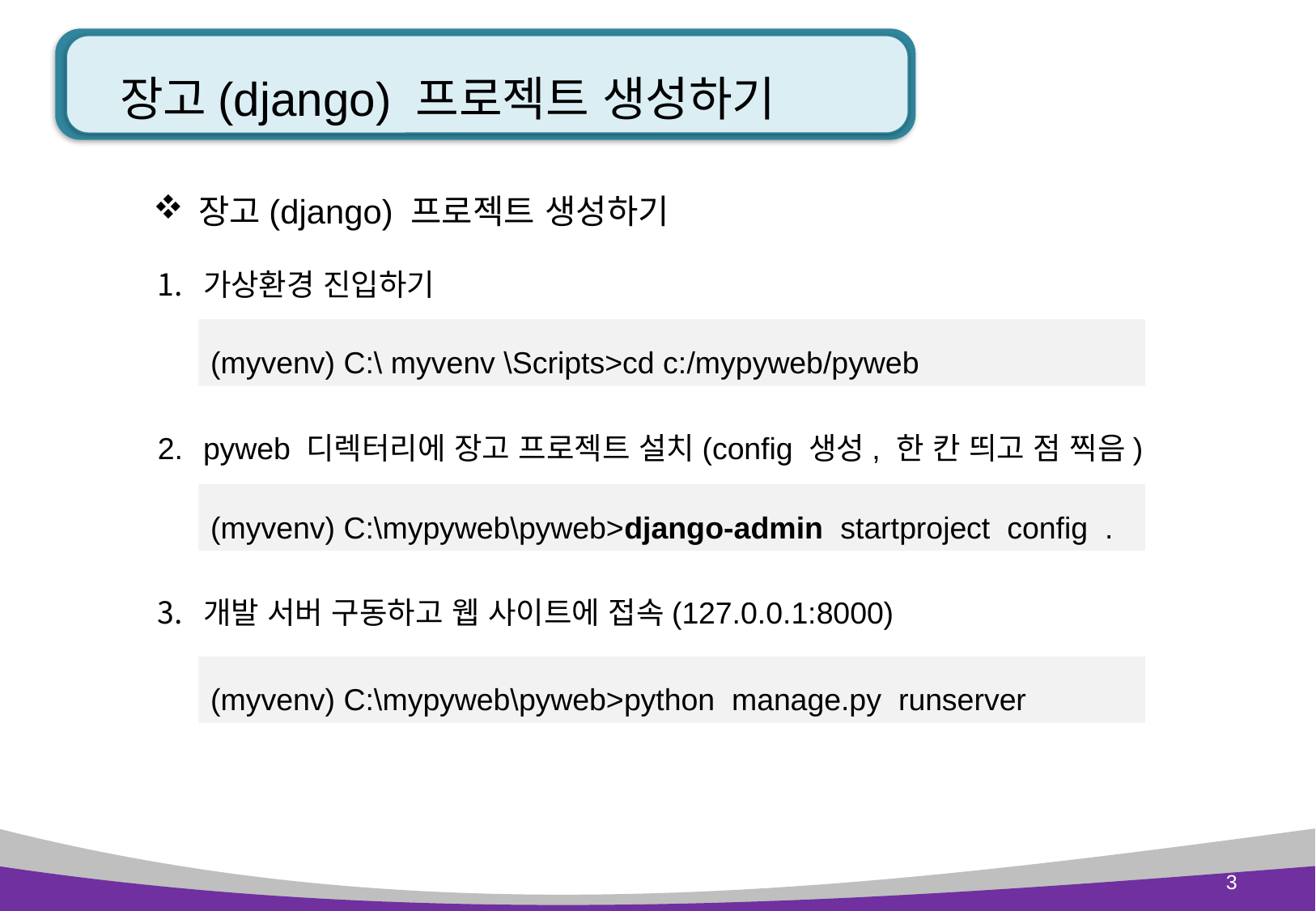

# 장고(django) 프로젝트 생성하기
장고(django) 프로젝트 생성하기
가상환경 진입하기

pyweb 디렉터리에 장고 프로젝트 설치(config 생성, 한 칸 띄고 점 찍음)

개발 서버 구동하고 웹 사이트에 접속(127.0.0.1:8000)

(myvenv) C:\ myvenv \Scripts>cd c:/mypyweb/pyweb
(myvenv) C:\mypyweb\pyweb>django-admin  startproject  config  .
(myvenv) C:\mypyweb\pyweb>python  manage.py  runserver
3